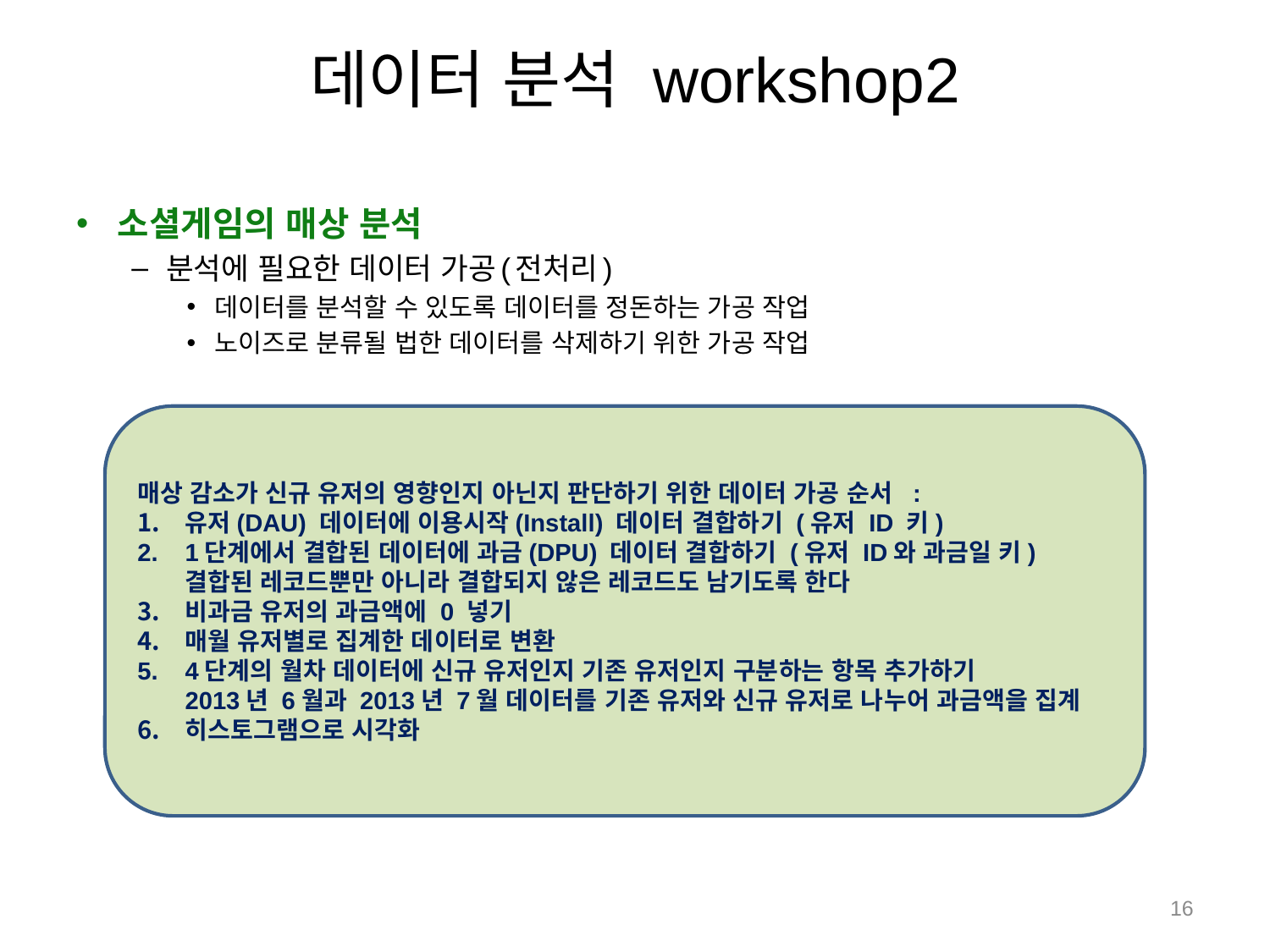

# 데이터 분석 workshop2
소셜게임의 매상 분석
분석에 필요한 데이터 가공(전처리)
데이터를 분석할 수 있도록 데이터를 정돈하는 가공 작업
노이즈로 분류될 법한 데이터를 삭제하기 위한 가공 작업

매상 감소가 신규 유저의 영향인지 아닌지 판단하기 위한 데이터 가공 순서  :
유저(DAU) 데이터에 이용시작(Install) 데이터 결합하기 (유저 ID 키)
1단계에서 결합된 데이터에 과금(DPU) 데이터 결합하기 (유저 ID와 과금일 키)
결합된 레코드뿐만 아니라 결합되지 않은 레코드도 남기도록 한다
비과금 유저의 과금액에 0 넣기
매월 유저별로 집계한 데이터로 변환
4단계의 월차 데이터에 신규 유저인지 기존 유저인지 구분하는 항목 추가하기
2013년 6월과 2013년 7월 데이터를 기존 유저와 신규 유저로 나누어 과금액을 집계
히스토그램으로 시각화
16